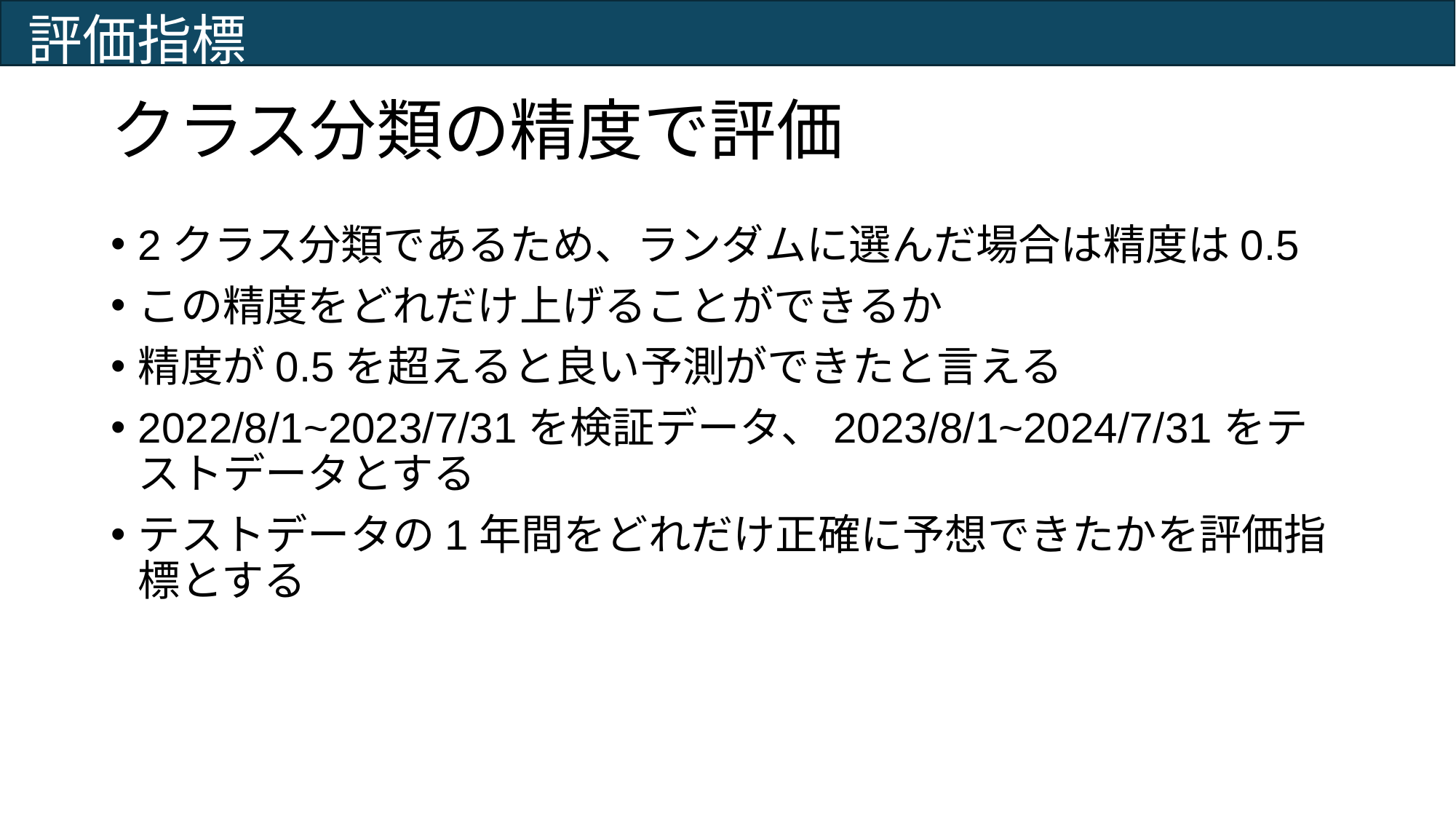

評価指標
# クラス分類の精度で評価
2クラス分類であるため、ランダムに選んだ場合は精度は0.5
この精度をどれだけ上げることができるか
精度が0.5を超えると良い予測ができたと言える
2022/8/1~2023/7/31を検証データ、2023/8/1~2024/7/31をテストデータとする
テストデータの1年間をどれだけ正確に予想できたかを評価指標とする